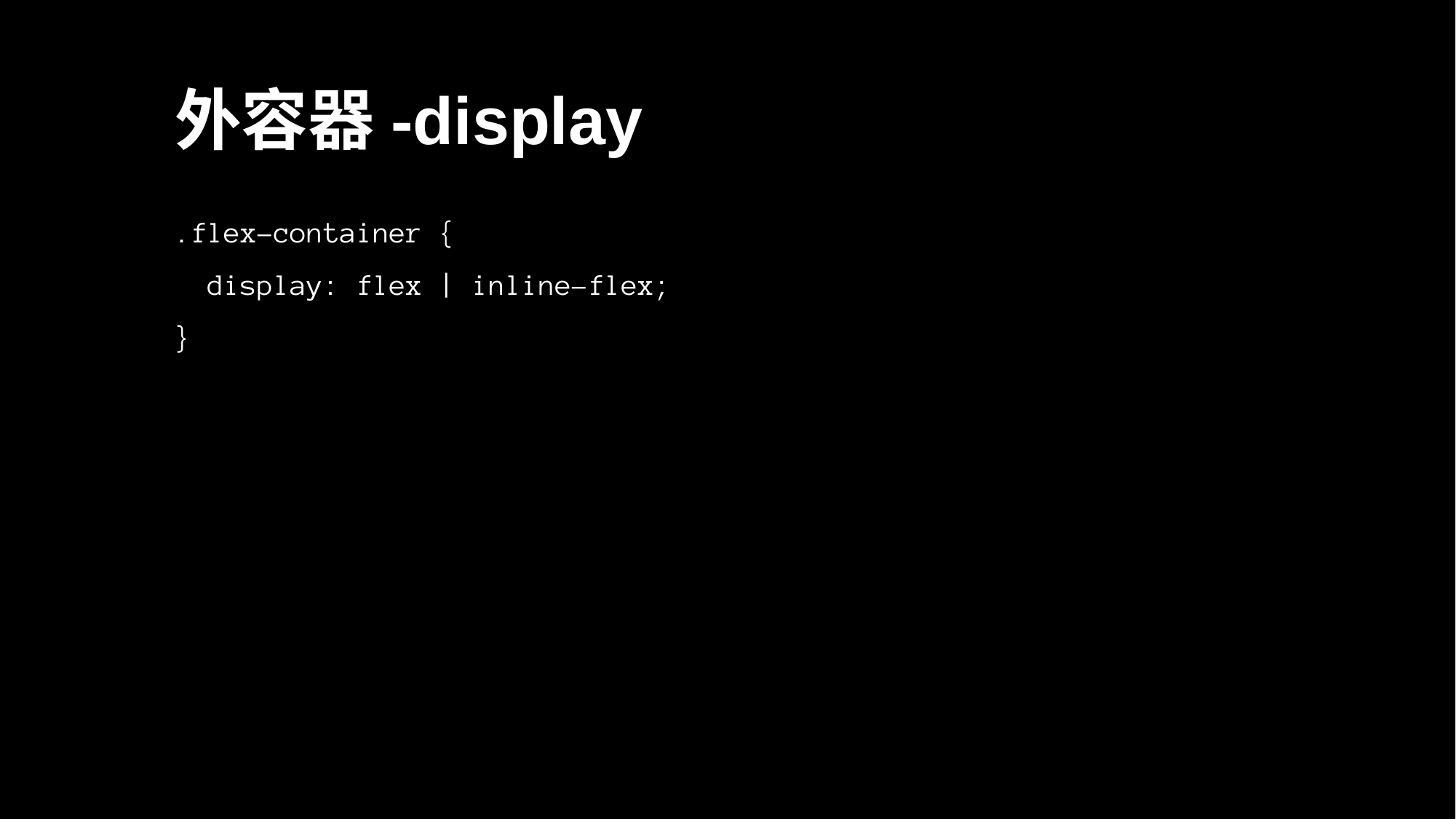

# 外容器-display
.flex-container {
  display: flex | inline-flex;
}